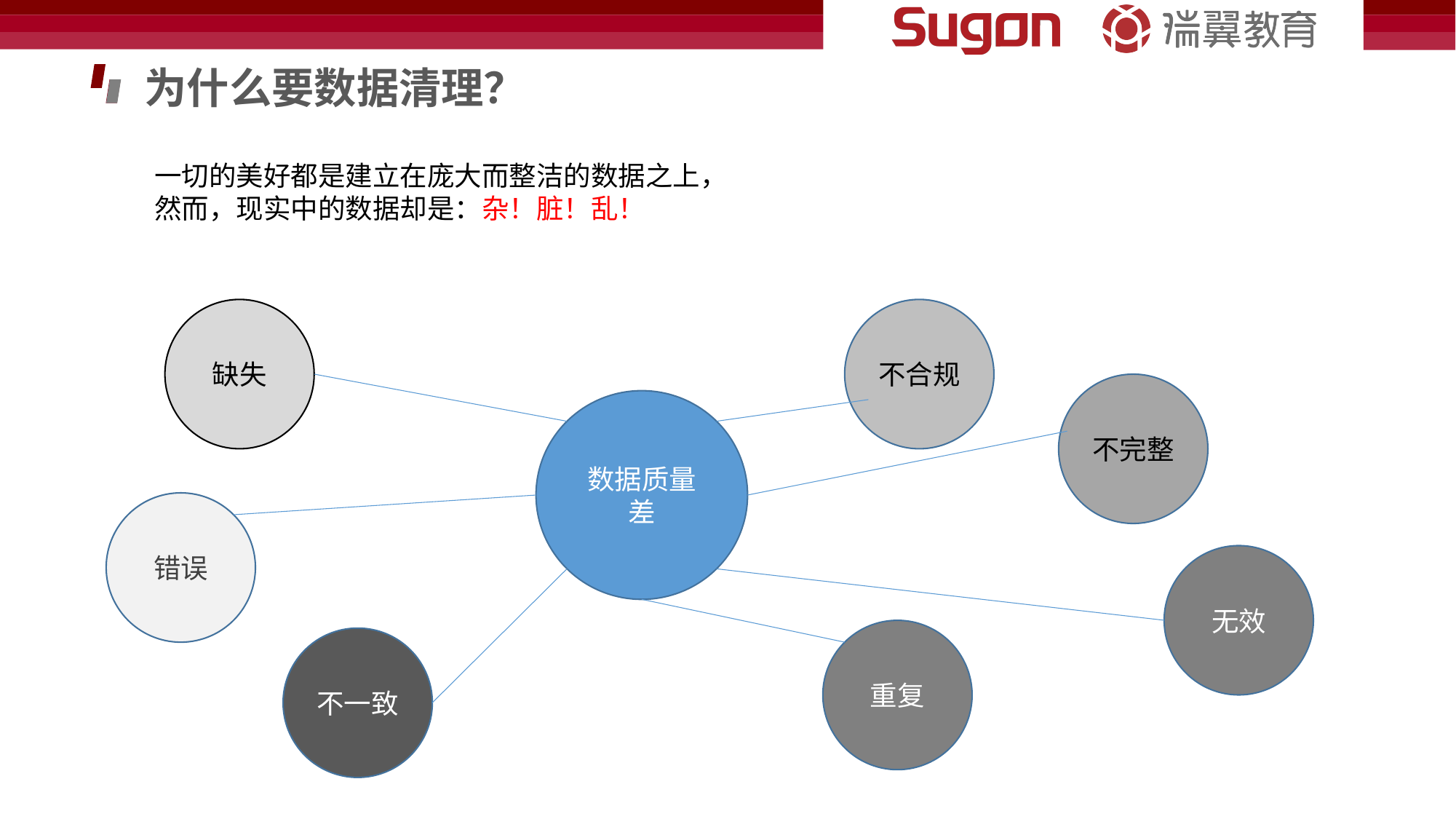

为什么要数据清理？

一切的美好都是建立在庞大而整洁的数据之上，
然而，现实中的数据却是：杂！脏！乱！
缺失
不合规
不完整
数据质量差
错误
无效
重复
不一致